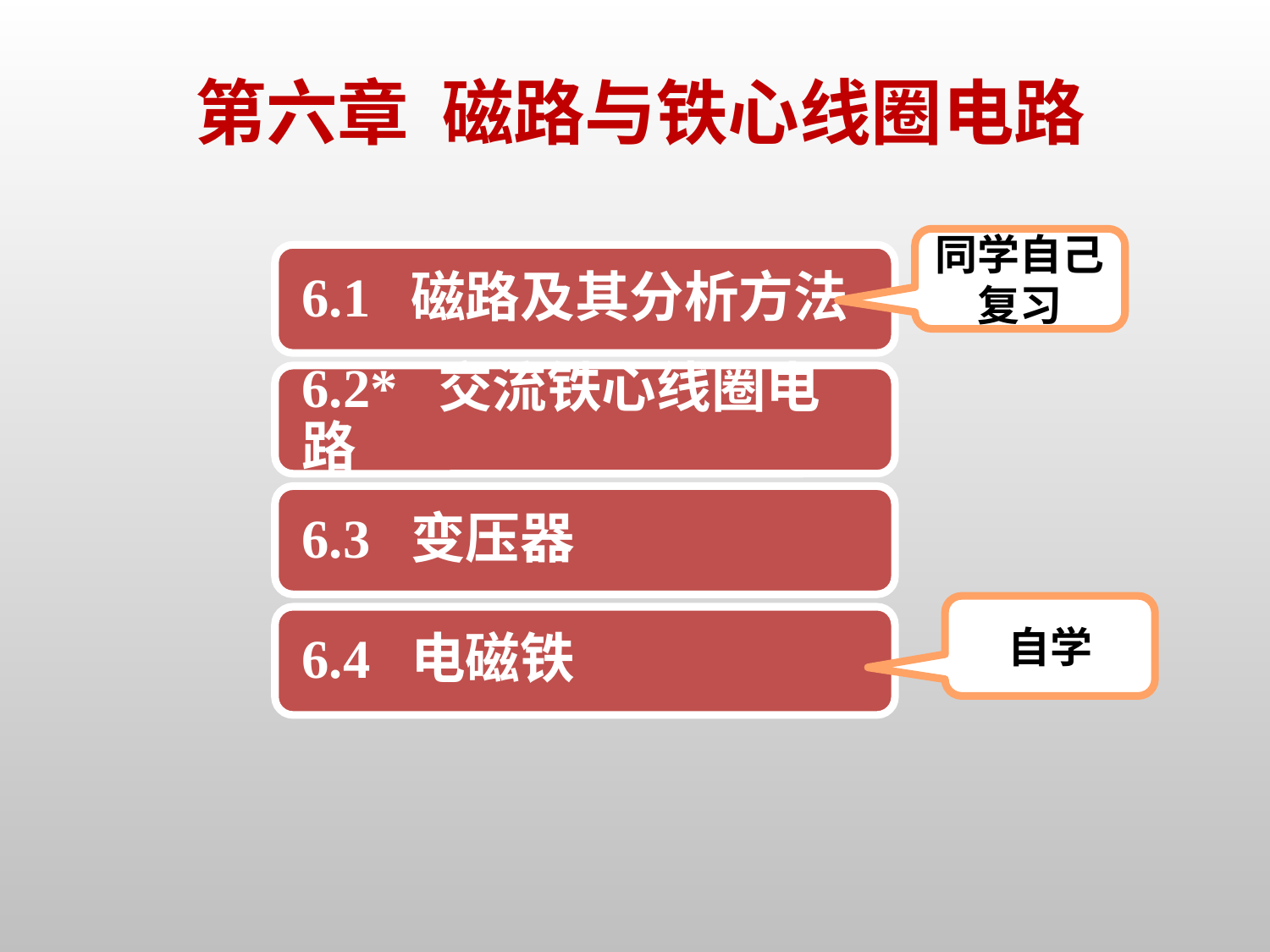

# 第六章  磁路与铁心线圈电路
同学自己复习
6.1  磁路及其分析方法
6.2*  交流铁心线圈电路
6.3  变压器
6.4  电磁铁
自学